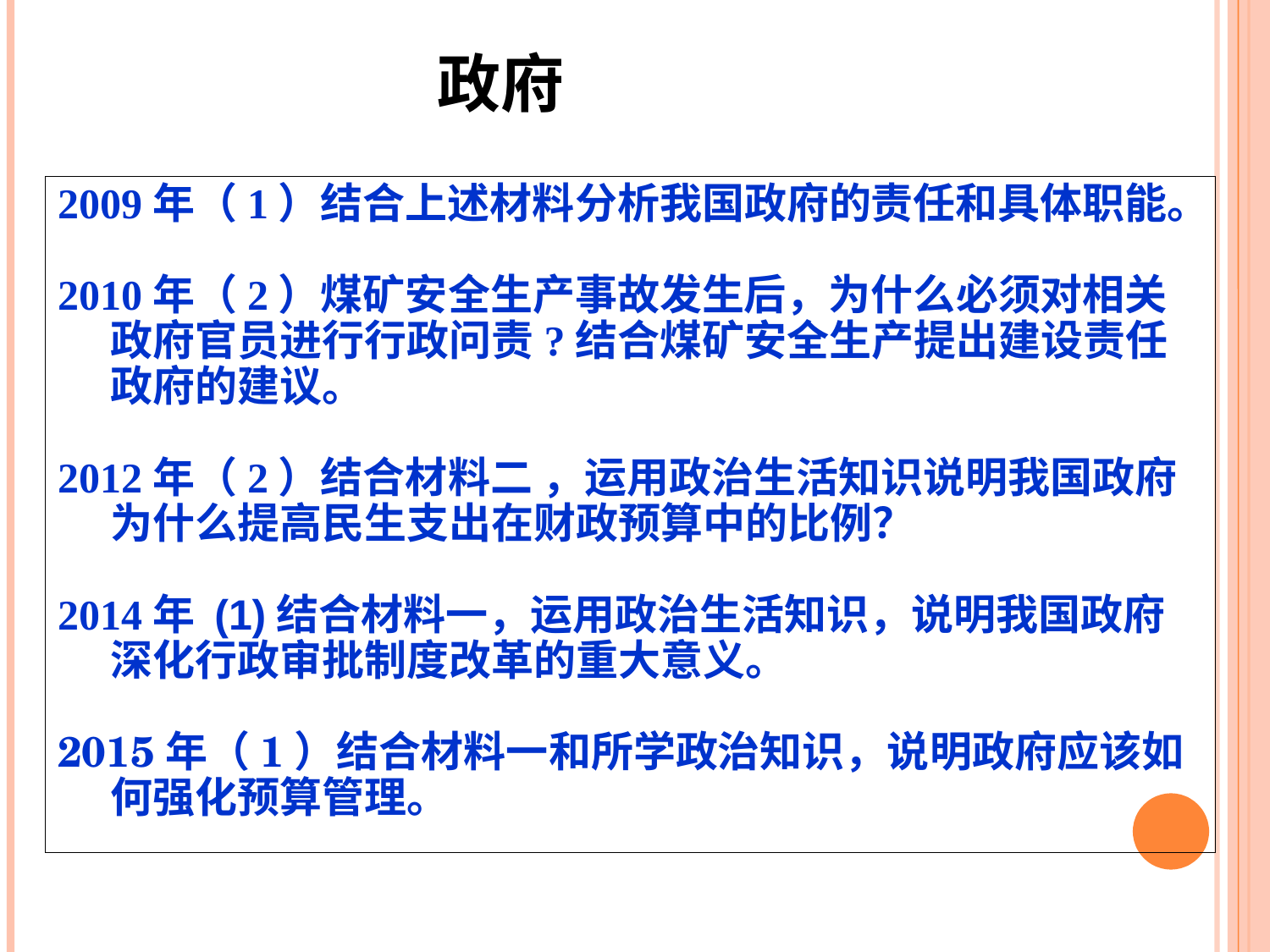

# 政府
2009年（1）结合上述材料分析我国政府的责任和具体职能。

2010年（2）煤矿安全生产事故发生后，为什么必须对相关政府官员进行行政问责?结合煤矿安全生产提出建设责任政府的建议。

2012年（2）结合材料二 ，运用政治生活知识说明我国政府为什么提高民生支出在财政预算中的比例？

2014年 (1)结合材料一，运用政治生活知识，说明我国政府深化行政审批制度改革的重大意义。

2015年（1）结合材料一和所学政治知识，说明政府应该如何强化预算管理。